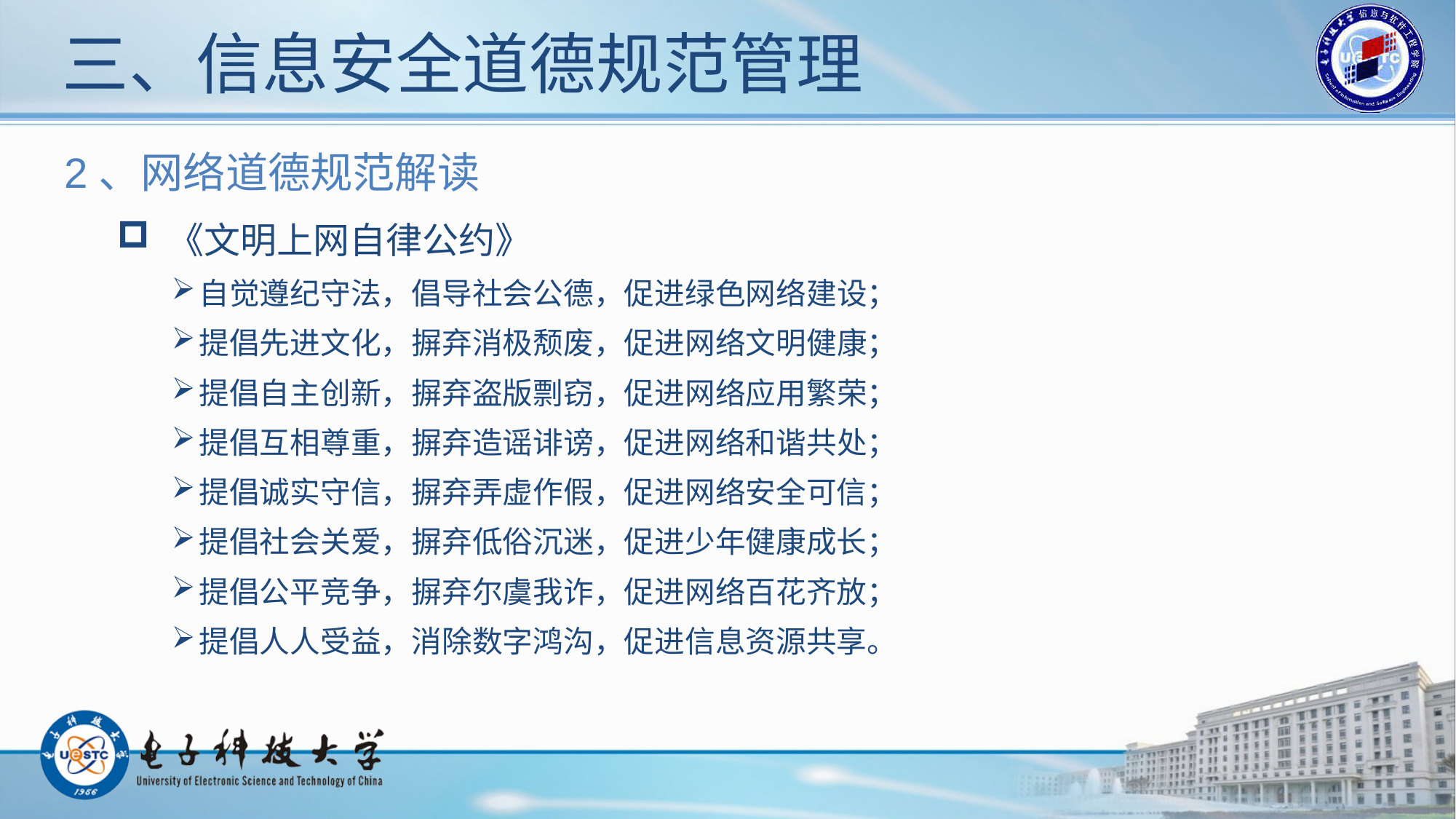

# 三、信息安全道德规范管理
2、网络道德规范解读
 《文明上网自律公约》
自觉遵纪守法，倡导社会公德，促进绿色网络建设；
提倡先进文化，摒弃消极颓废，促进网络文明健康；
提倡自主创新，摒弃盗版剽窃，促进网络应用繁荣；
提倡互相尊重，摒弃造谣诽谤，促进网络和谐共处；
提倡诚实守信，摒弃弄虚作假，促进网络安全可信；
提倡社会关爱，摒弃低俗沉迷，促进少年健康成长；
提倡公平竞争，摒弃尔虞我诈，促进网络百花齐放；
提倡人人受益，消除数字鸿沟，促进信息资源共享。